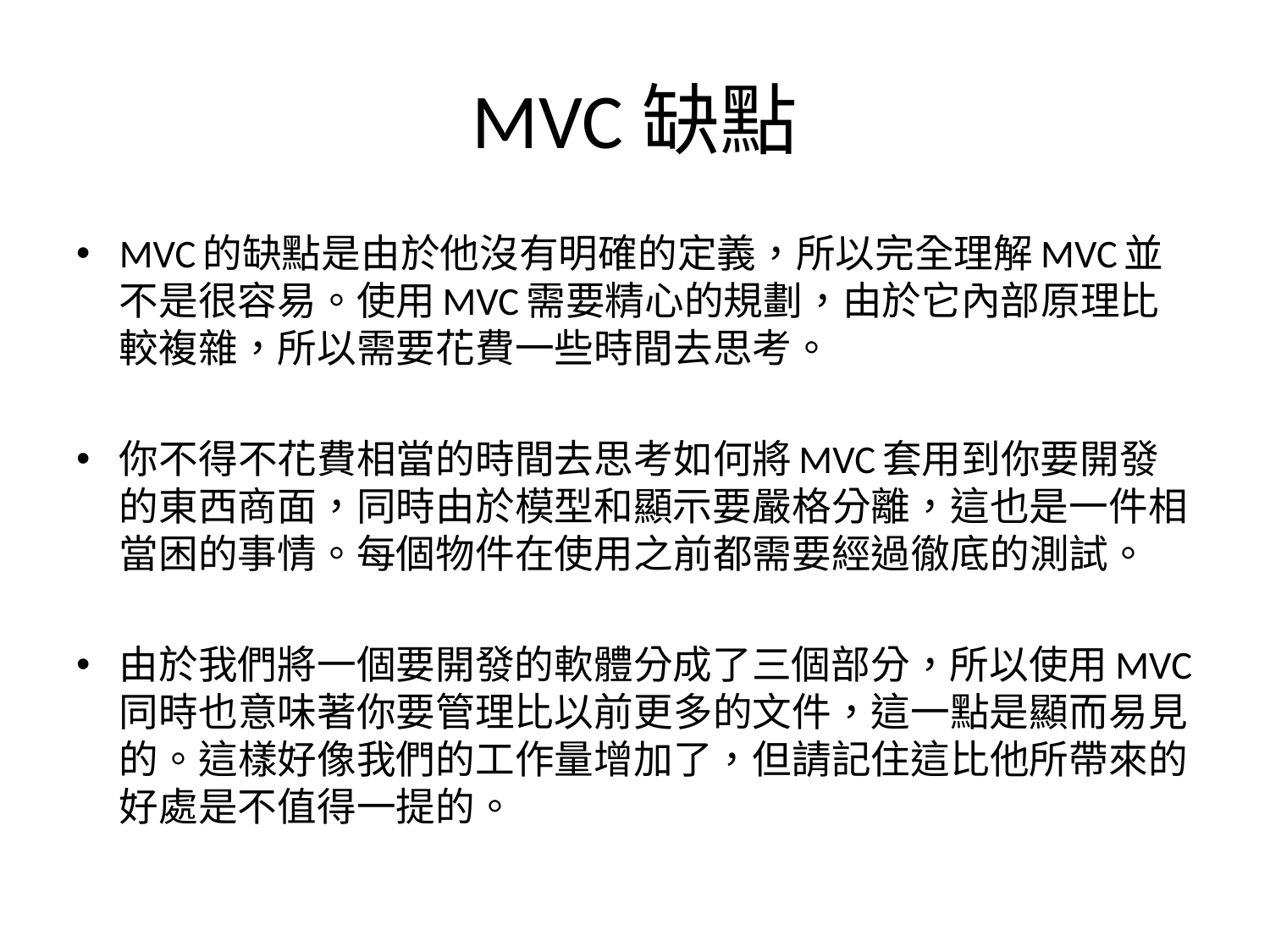

# MVC缺點
MVC的缺點是由於他沒有明確的定義，所以完全理解MVC並不是很容易。使用MVC需要精心的規劃，由於它內部原理比較複雜，所以需要花費一些時間去思考。

你不得不花費相當的時間去思考如何將MVC套用到你要開發的東西商面，同時由於模型和顯示要嚴格分離，這也是一件相當困的事情。每個物件在使用之前都需要經過徹底的測試。

由於我們將一個要開發的軟體分成了三個部分，所以使用MVC同時也意味著你要管理比以前更多的文件，這一點是顯而易見的。這樣好像我們的工作量增加了，但請記住這比他所帶來的好處是不值得一提的。